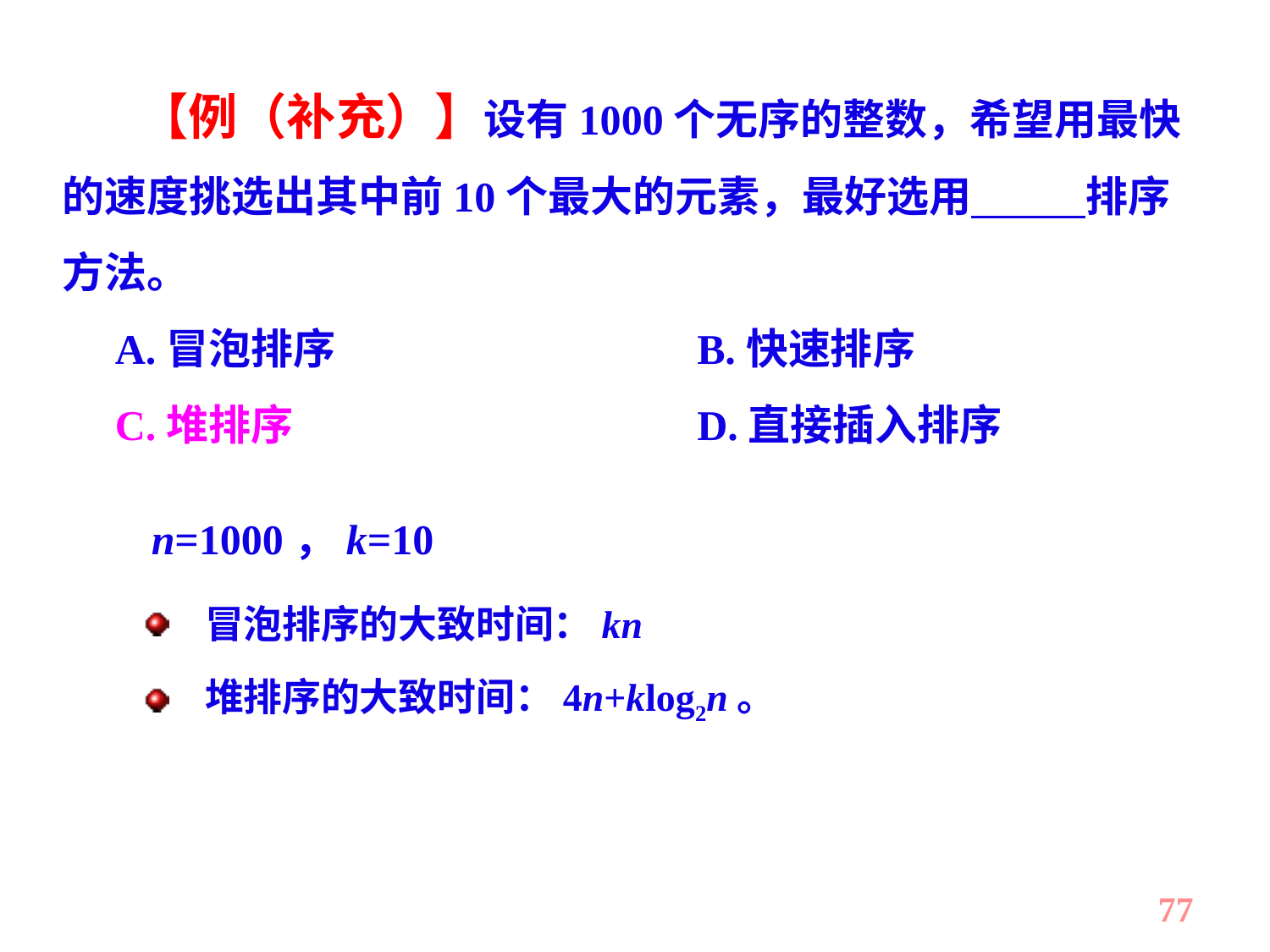

【例（补充）】设有1000个无序的整数，希望用最快的速度挑选出其中前10个最大的元素，最好选用            排序方法。
     A.冒泡排序			B.快速排序
     C.堆排序				D.直接插入排序
n=1000，k=10
冒泡排序的大致时间：kn
堆排序的大致时间：4n+klog2n。
77